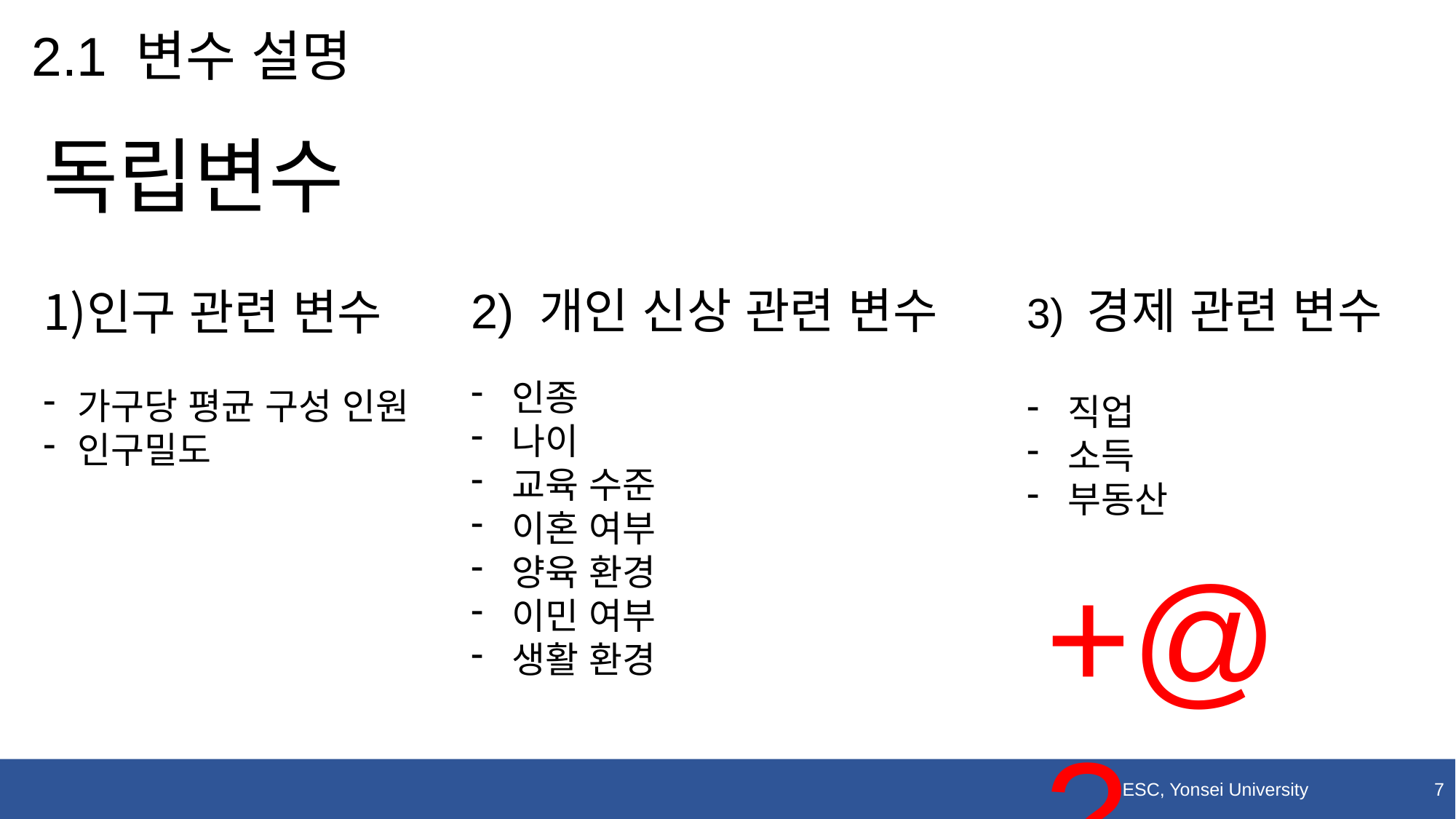

# 2.1 변수 설명
독립변수

인구 관련 변수

가구당 평균 구성 인원
인구밀도
2) 개인 신상 관련 변수

인종
나이
교육 수준
이혼 여부
양육 환경
이민 여부
생활 환경

3) 경제 관련 변수

직업
소득
부동산
+@?
ESC, Yonsei University
7